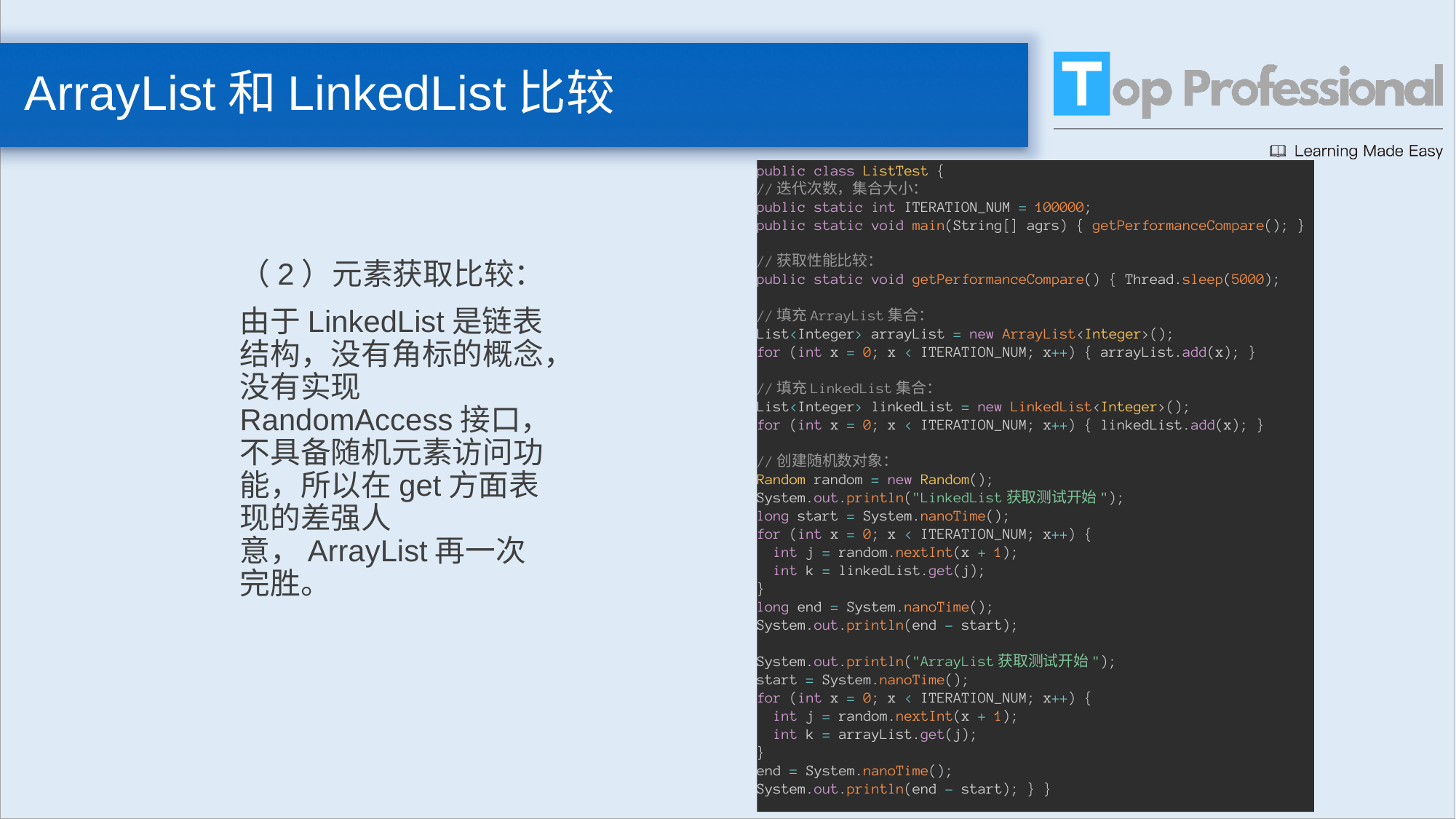

# ArrayList和LinkedList比较
public class ListTest {
//迭代次数，集合大小：
public static int ITERATION_NUM = 100000;
public static void main(String[] agrs) { getPerformanceCompare(); }

//获取性能比较：
public static void getPerformanceCompare() { Thread.sleep(5000);

//填充ArrayList集合：
List<Integer> arrayList = new ArrayList<Integer>();
for (int x = 0; x < ITERATION_NUM; x++) { arrayList.add(x); }

//填充LinkedList集合：
List<Integer> linkedList = new LinkedList<Integer>();
for (int x = 0; x < ITERATION_NUM; x++) { linkedList.add(x); }

//创建随机数对象：
Random random = new Random();
System.out.println("LinkedList获取测试开始");
long start = System.nanoTime();
for (int x = 0; x < ITERATION_NUM; x++) {
  int j = random.nextInt(x + 1);
  int k = linkedList.get(j);
}
long end = System.nanoTime();
System.out.println(end - start);

System.out.println("ArrayList获取测试开始");
start = System.nanoTime();
for (int x = 0; x < ITERATION_NUM; x++) {
  int j = random.nextInt(x + 1);
  int k = arrayList.get(j);
}
end = System.nanoTime();
System.out.println(end - start); } }
（2）元素获取比较：
由于LinkedList是链表结构，没有角标的概念，没有实现RandomAccess接口，不具备随机元素访问功能，所以在get方面表现的差强人意，ArrayList再一次完胜。